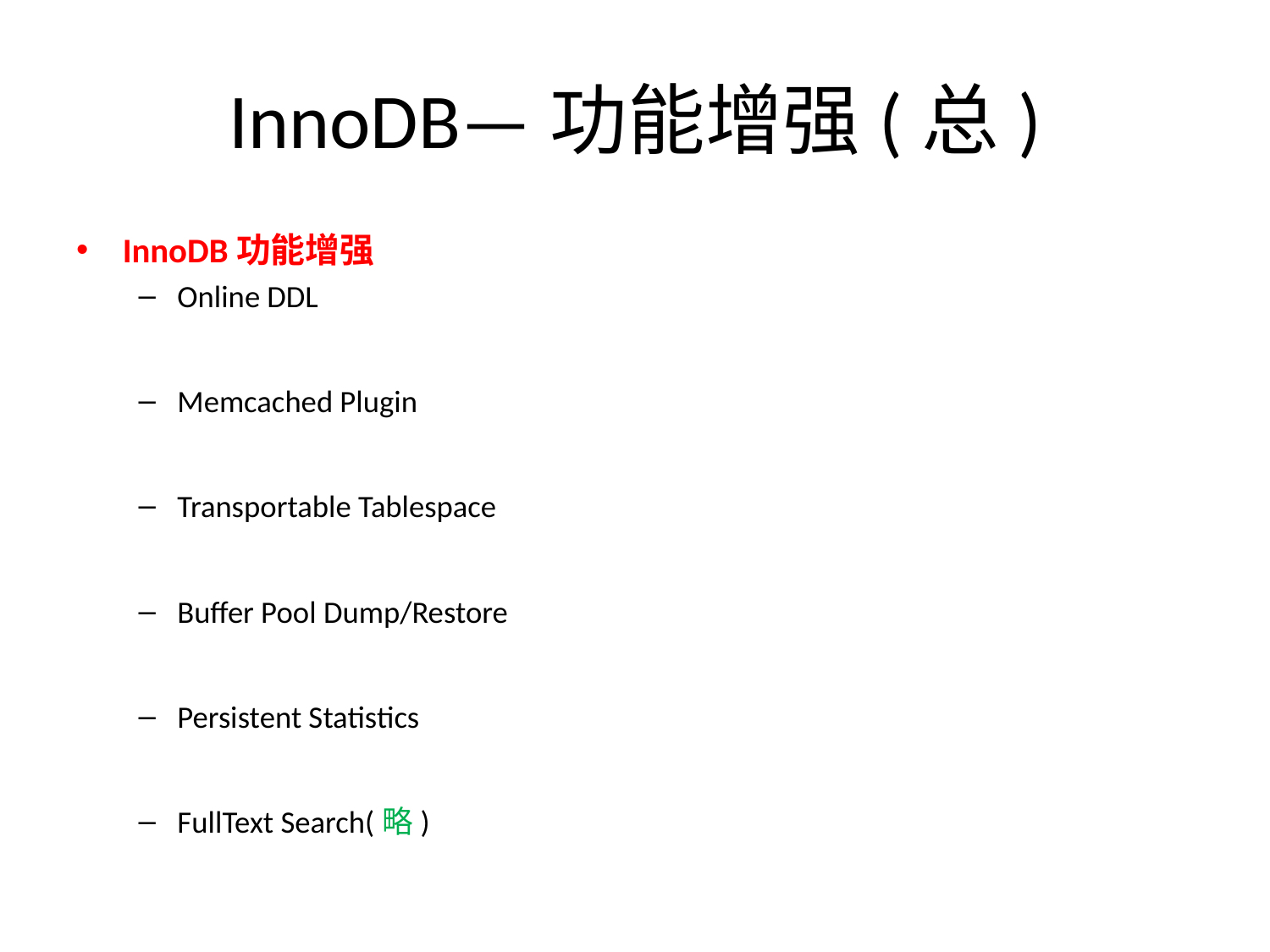

# InnoDB—功能增强(总)
InnoDB功能增强
Online DDL

Memcached Plugin

Transportable Tablespace

Buffer Pool Dump/Restore

Persistent Statistics

FullText Search(略)